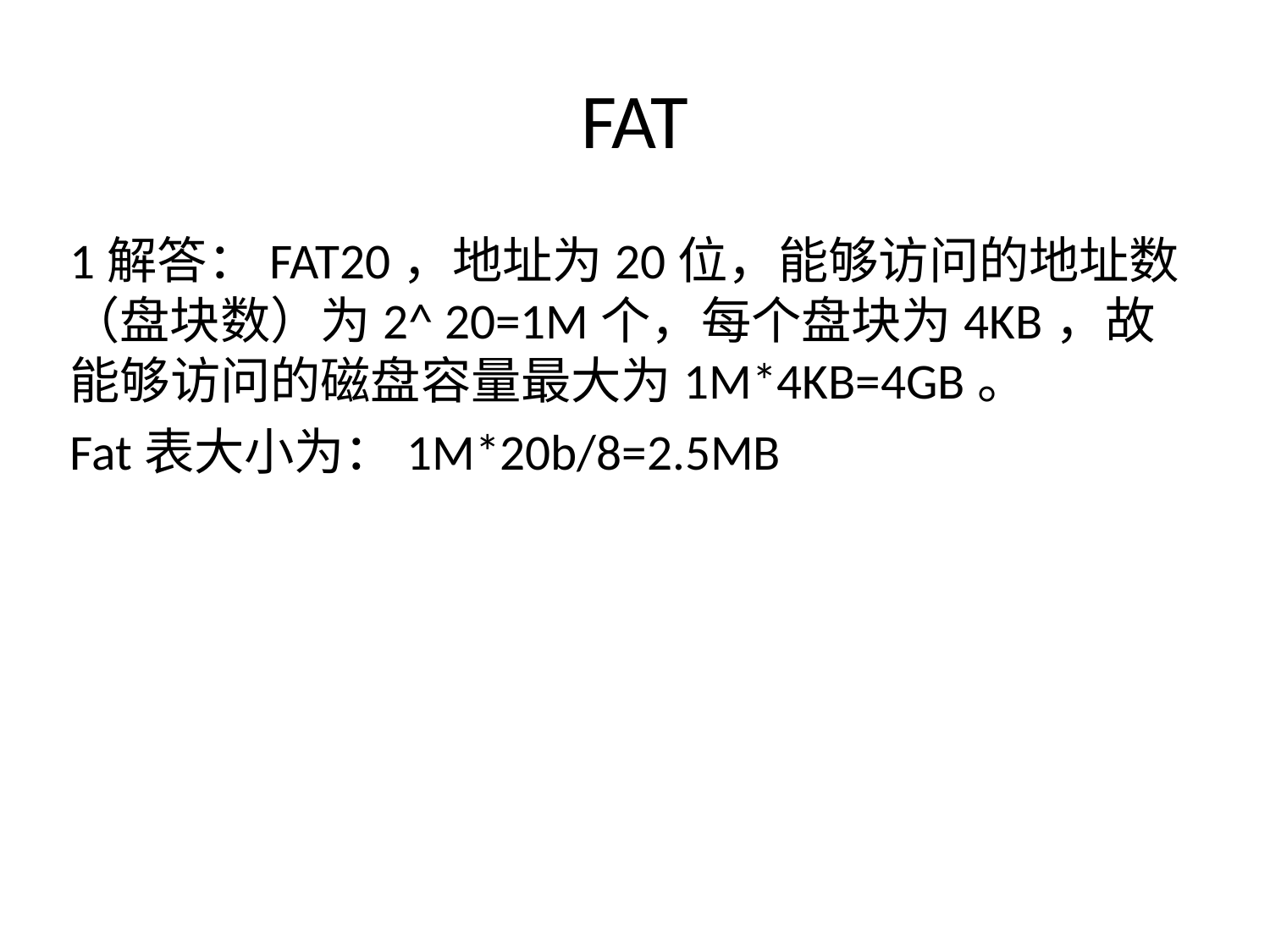

# FAT
1解答：FAT20，地址为20位，能够访问的地址数（盘块数）为2^ 20=1M个，每个盘块为4KB，故能够访问的磁盘容量最大为1M*4KB=4GB。
Fat表大小为：1M*20b/8=2.5MB